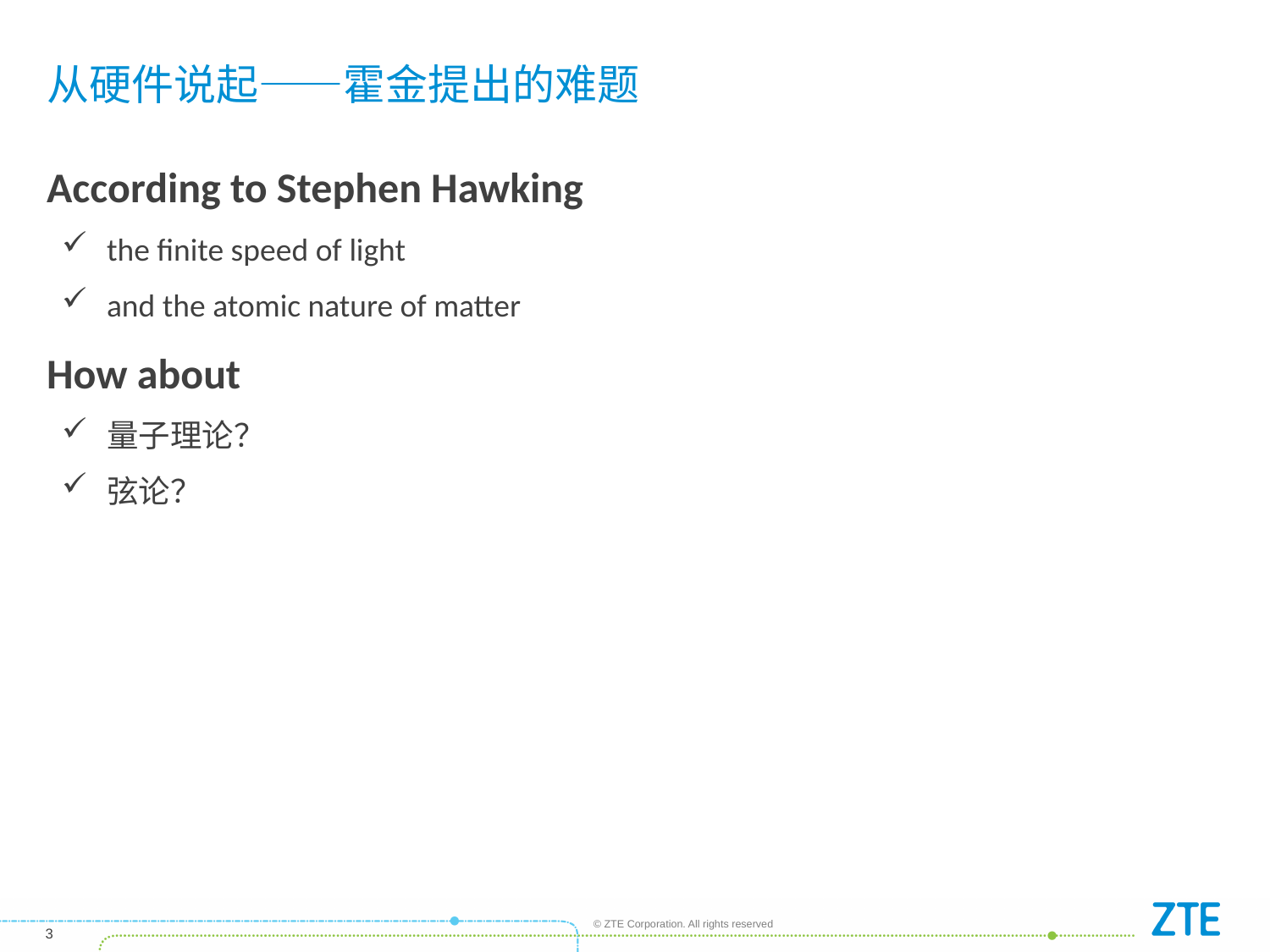

# 从硬件说起——霍金提出的难题
According to Stephen Hawking
the finite speed of light
and the atomic nature of matter
How about
量子理论？
弦论？